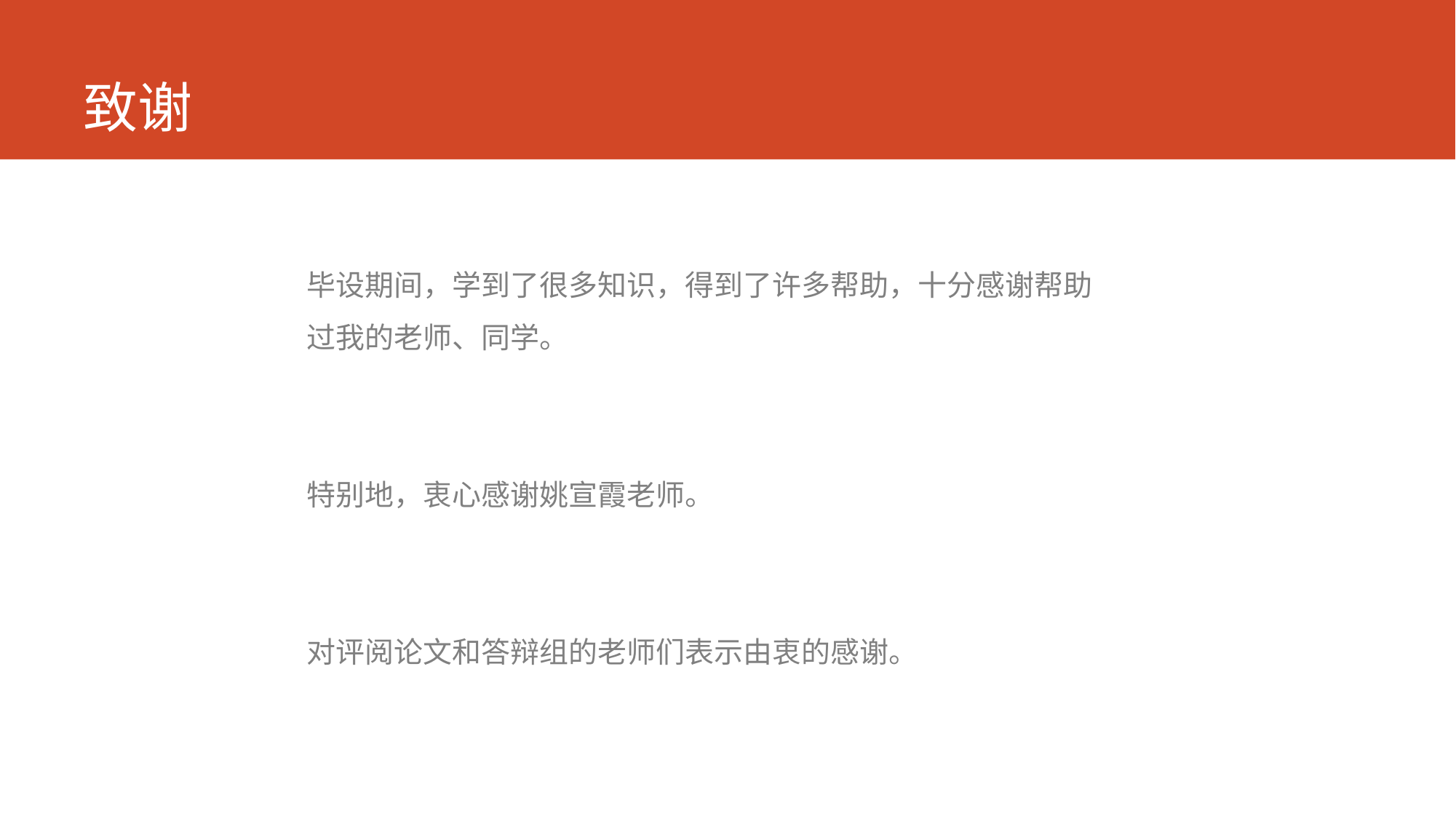

# 致谢
毕设期间，学到了很多知识，得到了许多帮助，十分感谢帮助过我的老师、同学。

特别地，衷心感谢姚宣霞老师。

对评阅论文和答辩组的老师们表示由衷的感谢。